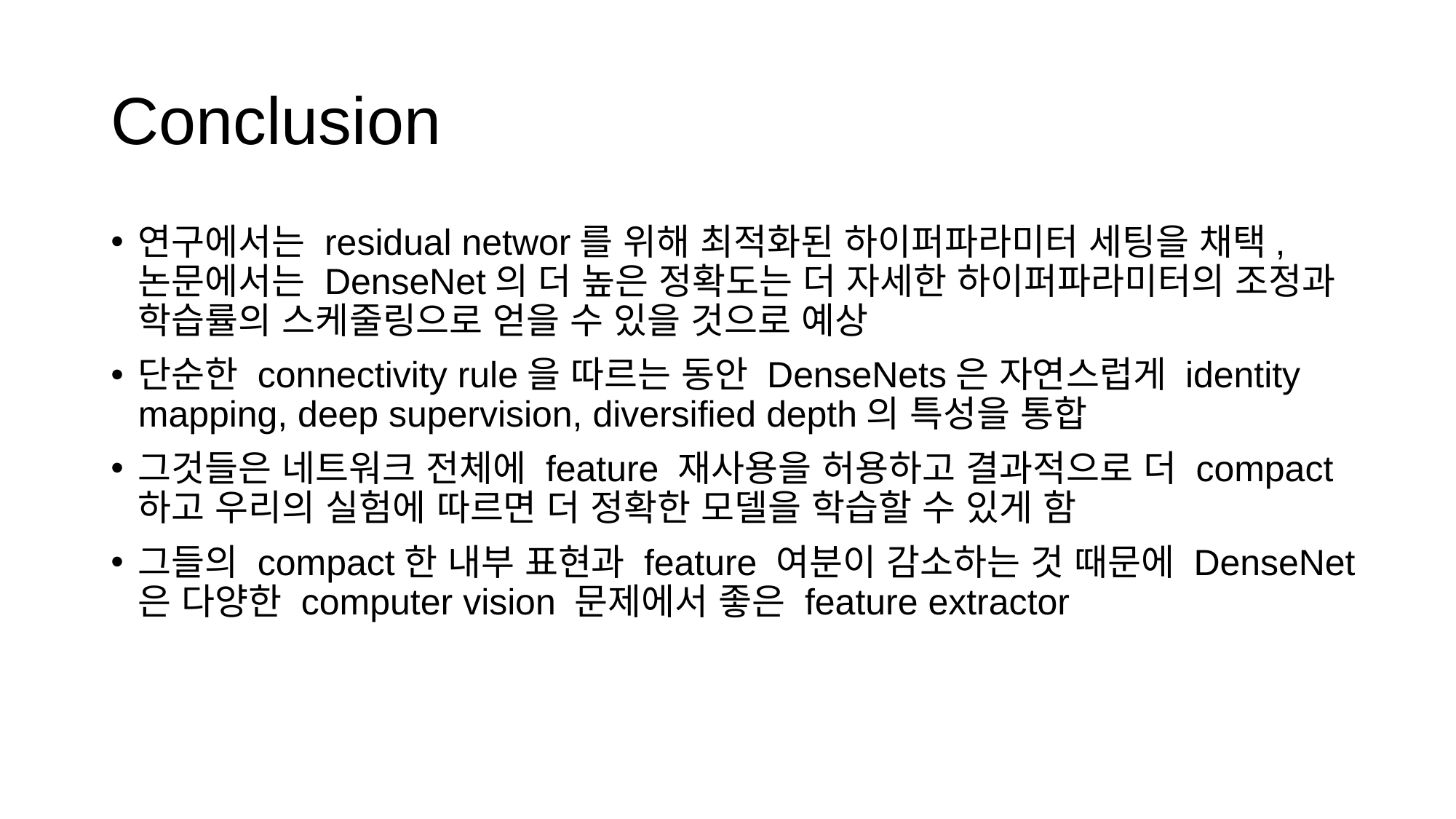

# Conclusion
연구에서는 residual networ를 위해 최적화된 하이퍼파라미터 세팅을 채택, 논문에서는 DenseNet의 더 높은 정확도는 더 자세한 하이퍼파라미터의 조정과 학습률의 스케줄링으로 얻을 수 있을 것으로 예상
단순한 connectivity rule을 따르는 동안 DenseNets은 자연스럽게 identity mapping, deep supervision, diversified depth의 특성을 통합
그것들은 네트워크 전체에 feature 재사용을 허용하고 결과적으로 더 compact하고 우리의 실험에 따르면 더 정확한 모델을 학습할 수 있게 함
그들의 compact한 내부 표현과 feature 여분이 감소하는 것 때문에 DenseNet은 다양한 computer vision 문제에서 좋은 feature extractor